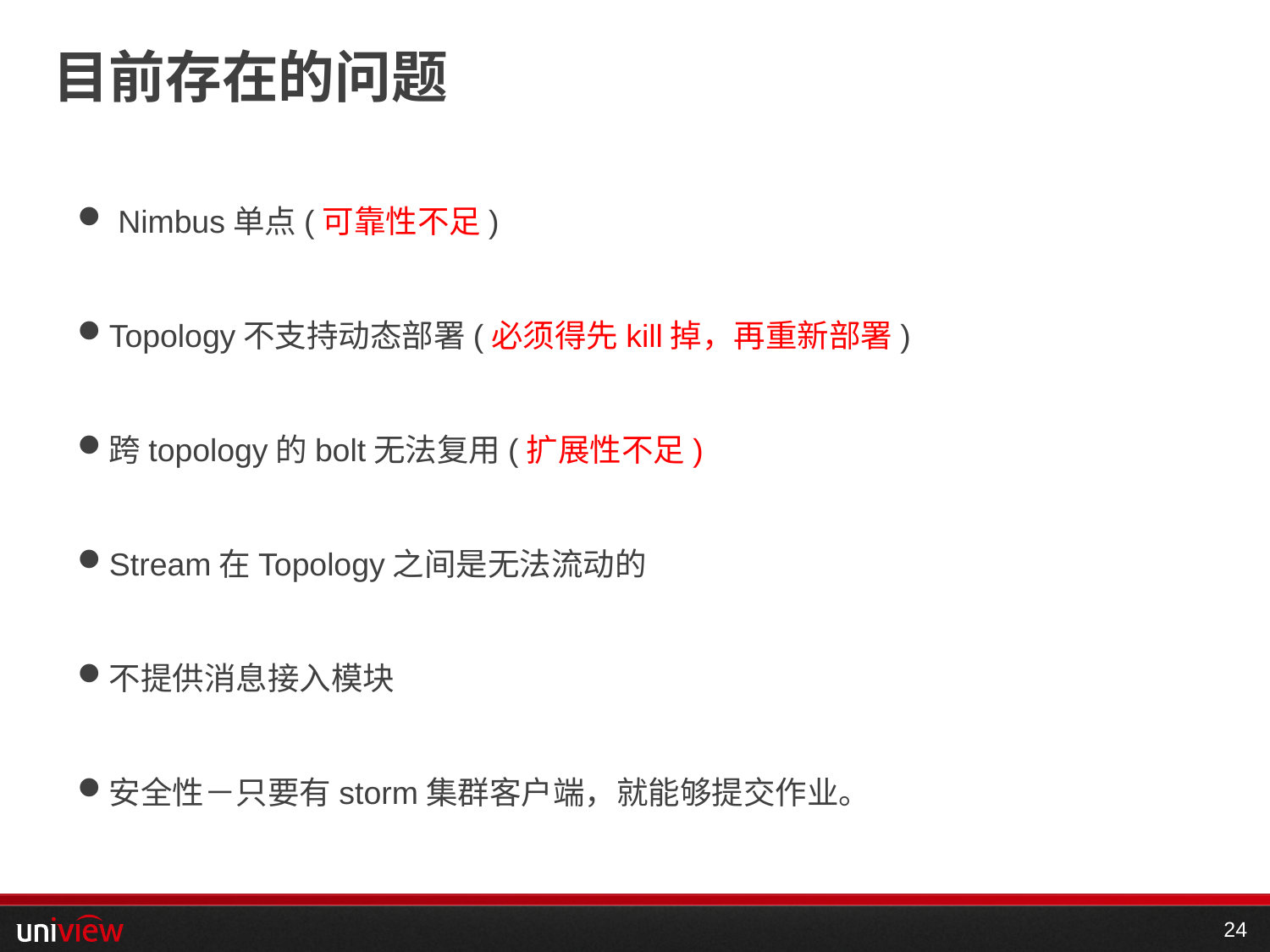

# 目前存在的问题
 Nimbus单点(可靠性不足)

Topology不支持动态部署(必须得先kill掉，再重新部署)

跨topology的bolt无法复用(扩展性不足)

Stream在Topology之间是无法流动的

不提供消息接入模块

安全性－只要有storm集群客户端，就能够提交作业。